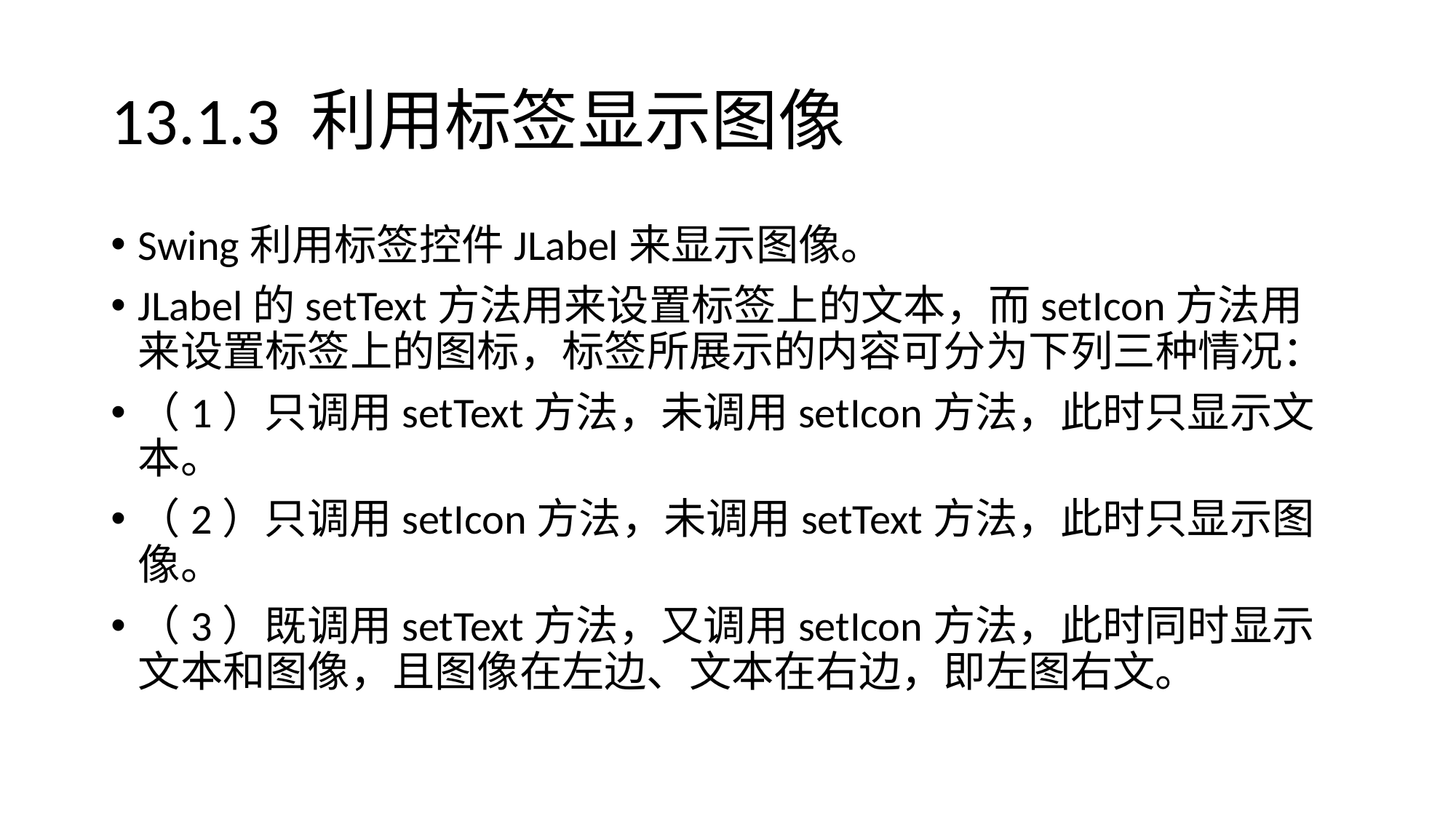

# 13.1.3 利用标签显示图像
Swing利用标签控件JLabel来显示图像。
JLabel的setText方法用来设置标签上的文本，而setIcon方法用来设置标签上的图标，标签所展示的内容可分为下列三种情况：
（1）只调用setText方法，未调用setIcon方法，此时只显示文本。
（2）只调用setIcon方法，未调用setText方法，此时只显示图像。
（3）既调用setText方法，又调用setIcon方法，此时同时显示文本和图像，且图像在左边、文本在右边，即左图右文。